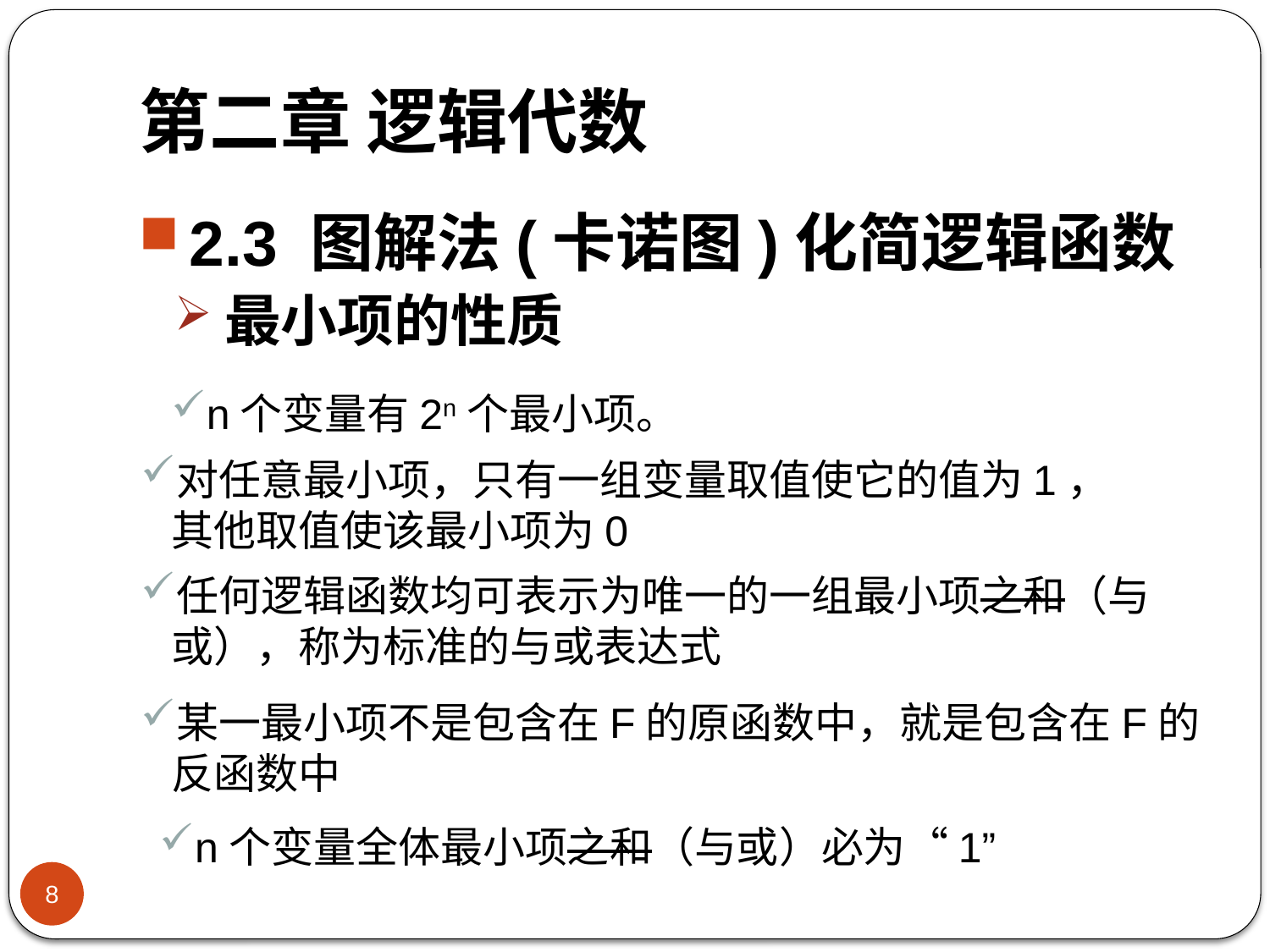

# 第二章 逻辑代数
2.3 图解法(卡诺图)化简逻辑函数
最小项的性质

n个变量有2n个最小项。
对任意最小项，只有一组变量取值使它的值为1，其他取值使该最小项为0
任何逻辑函数均可表示为唯一的一组最小项之和（与或），称为标准的与或表达式
某一最小项不是包含在F的原函数中，就是包含在F的反函数中
n个变量全体最小项之和（与或）必为“1”
8